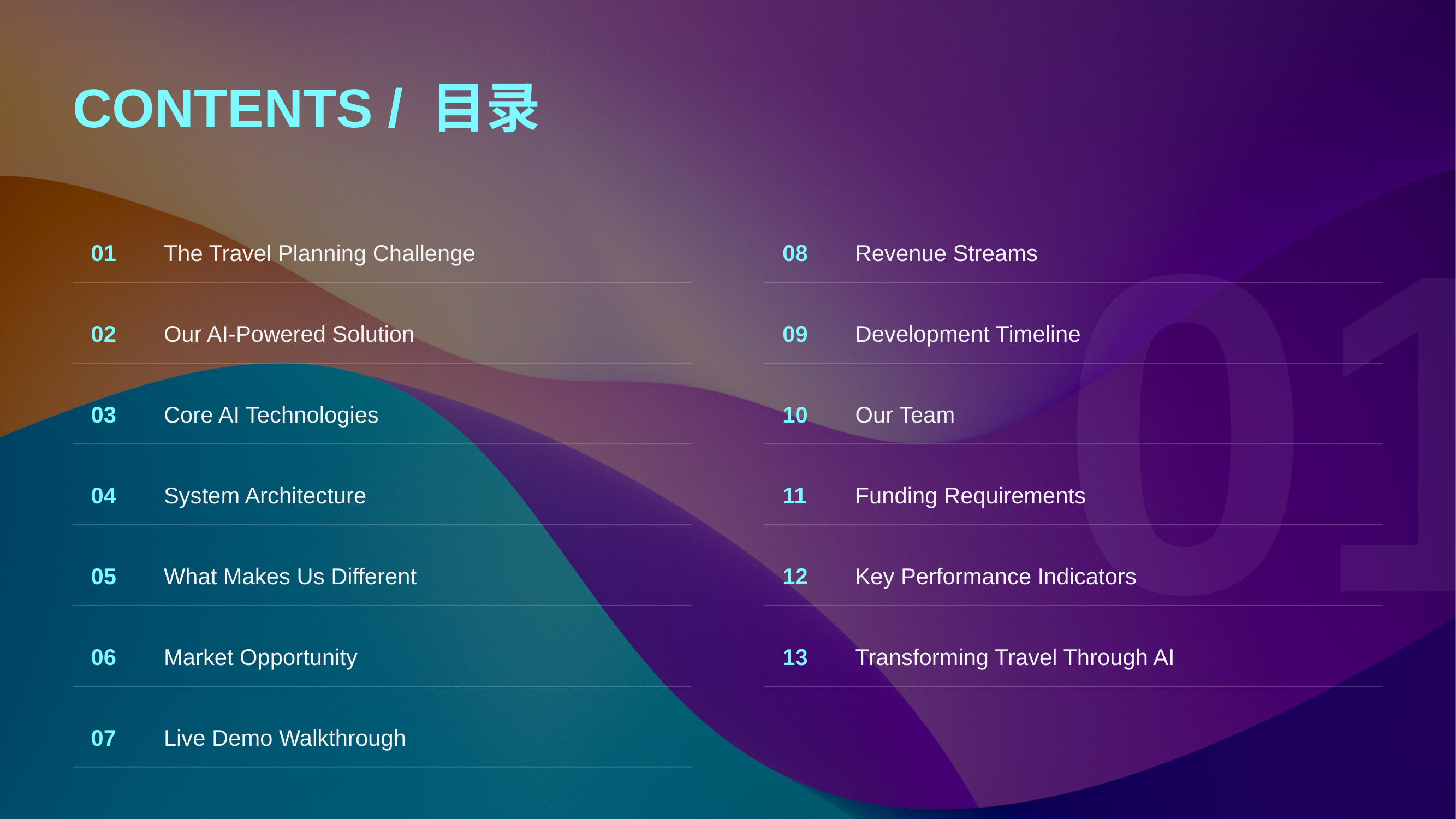

CONTENTS / 目录
01

01
The Travel Planning Challenge
08
Revenue Streams

02
Our AI-Powered Solution
09
Development Timeline

03
Core AI Technologies
10
Our Team

04
System Architecture
11
Funding Requirements

05
What Makes Us Different
12
Key Performance Indicators

06
Market Opportunity
13
Transforming Travel Through AI

07
Live Demo Walkthrough